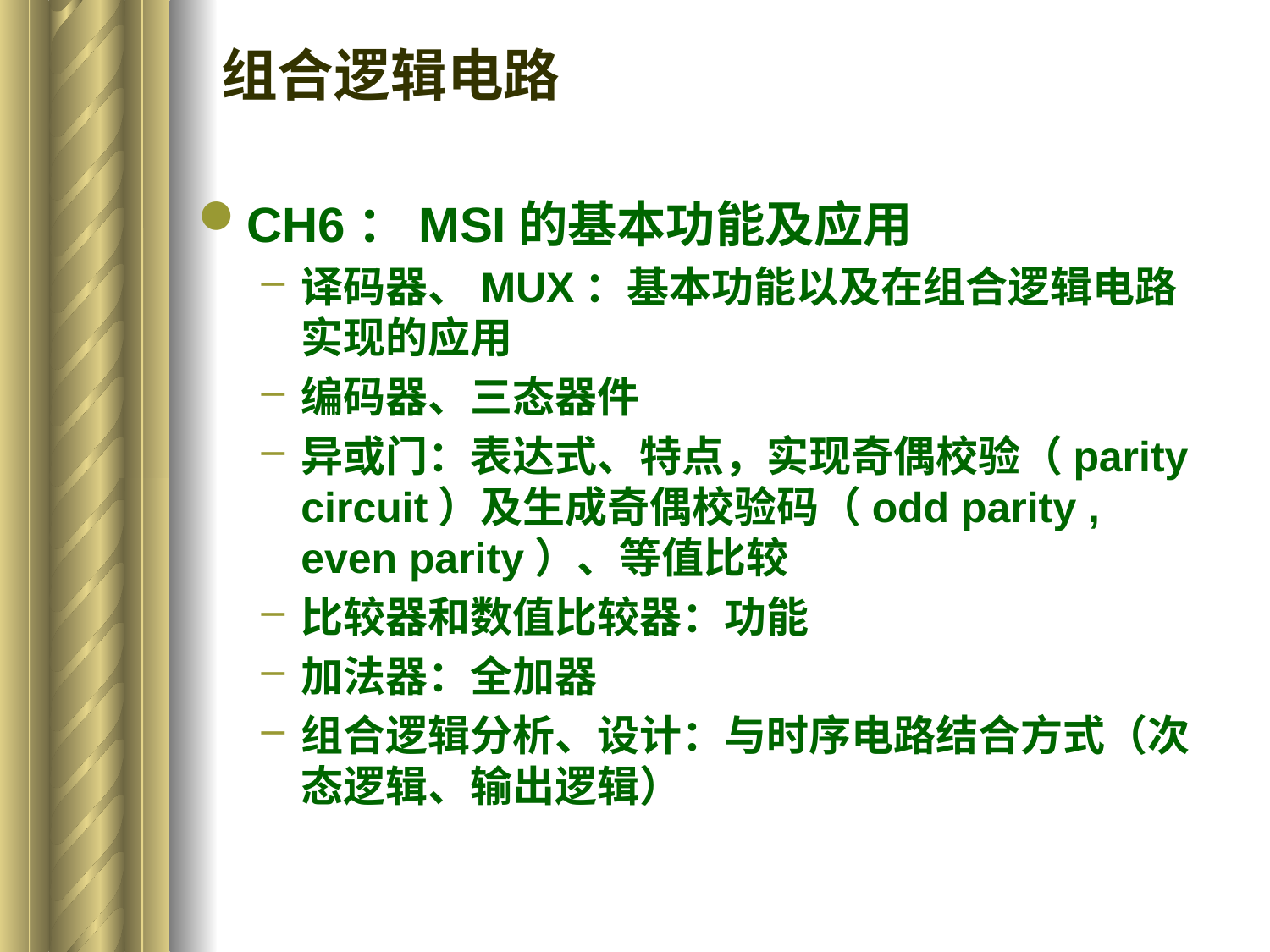

# 组合逻辑电路
CH6：MSI的基本功能及应用
译码器、MUX：基本功能以及在组合逻辑电路实现的应用
编码器、三态器件
异或门：表达式、特点，实现奇偶校验（parity circuit）及生成奇偶校验码（odd parity , even parity）、等值比较
比较器和数值比较器：功能
加法器：全加器
组合逻辑分析、设计：与时序电路结合方式（次态逻辑、输出逻辑）